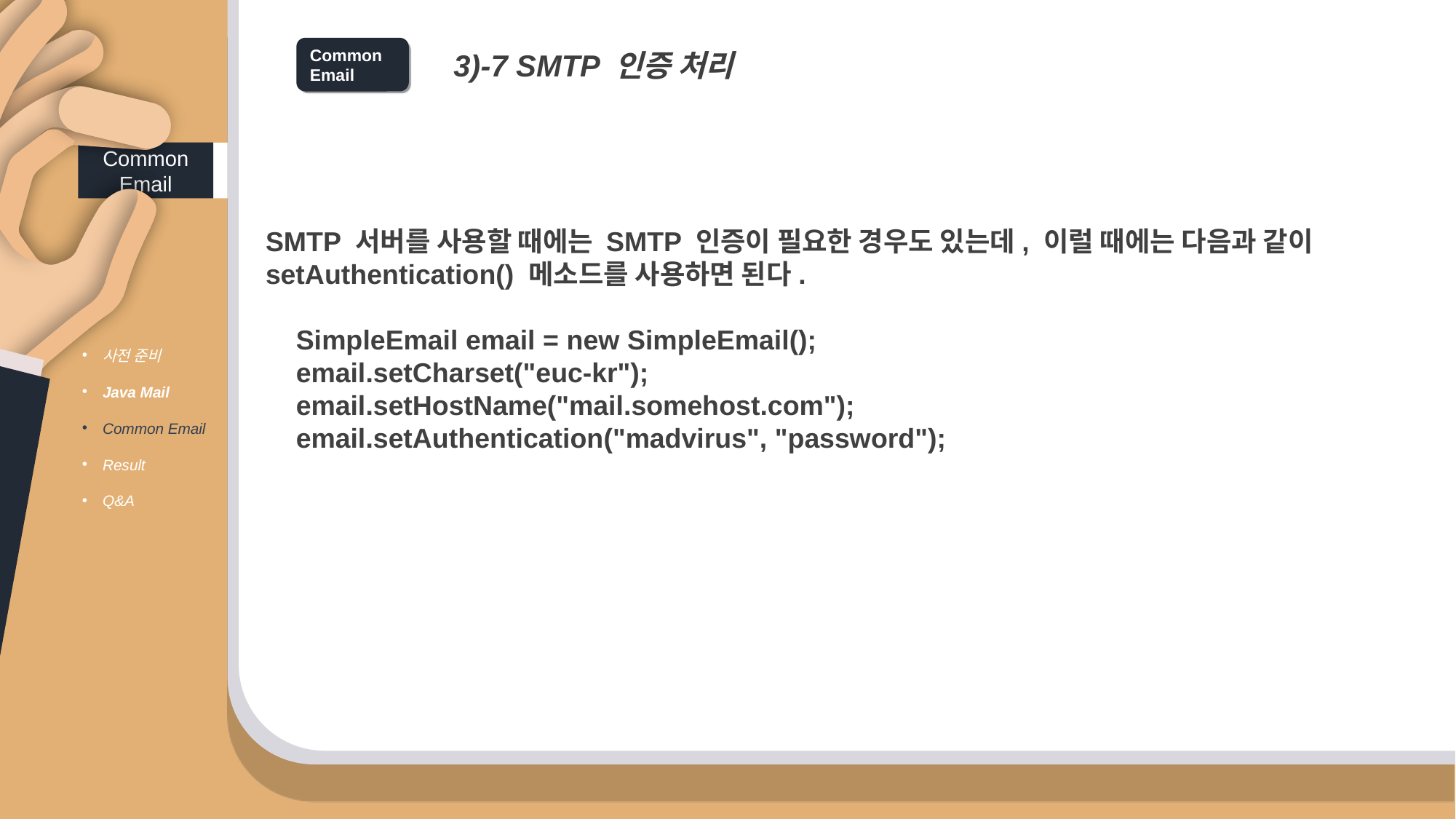

Common Email
   3)-7 SMTP 인증 처리
Common Email

SMTP 서버를 사용할 때에는 SMTP 인증이 필요한 경우도 있는데, 이럴 때에는 다음과 같이 setAuthentication() 메소드를 사용하면 된다.
    SimpleEmail email = new SimpleEmail();
    email.setCharset("euc-kr");
    email.setHostName("mail.somehost.com");
    email.setAuthentication("madvirus", "password");

사전 준비
Java Mail
Common Email
Result
Q&A